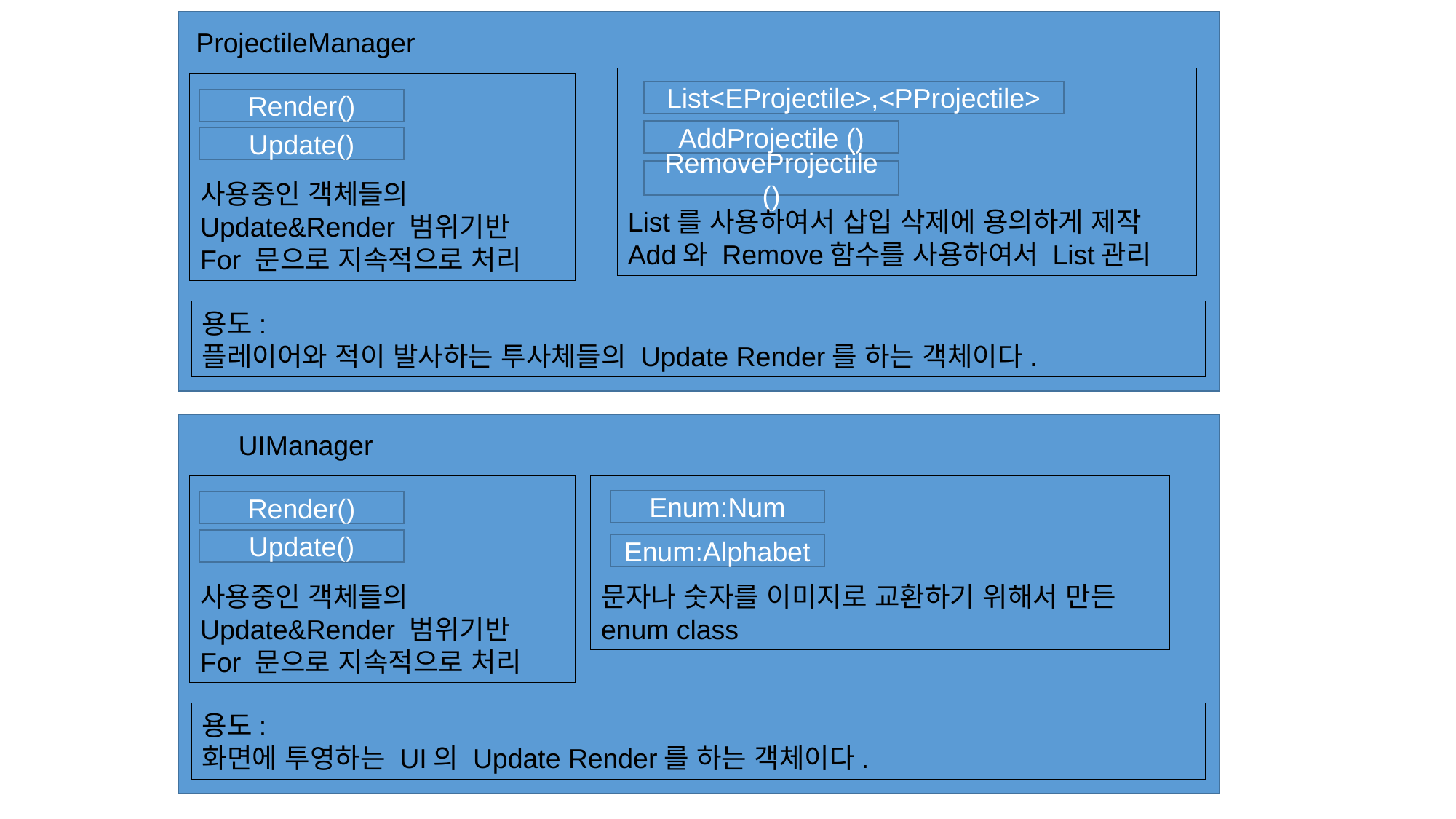

ProjectileManager

List를 사용하여서 삽입 삭제에 용의하게 제작
Add와 Remove함수를 사용하여서 List관리

사용중인 객체들의
Update&Render 범위기반
For 문으로 지속적으로 처리
List<EProjectile>,<PProjectile>
Render()
AddProjectile ()
Update()
RemoveProjectile ()
용도:
플레이어와 적이 발사하는 투사체들의 Update Render를 하는 객체이다.

UIManager

사용중인 객체들의
Update&Render 범위기반
For 문으로 지속적으로 처리

문자나 숫자를 이미지로 교환하기 위해서 만든 enum class
Enum:Num
Render()
Update()
Enum:Alphabet
용도:
화면에 투영하는 UI의 Update Render를 하는 객체이다.